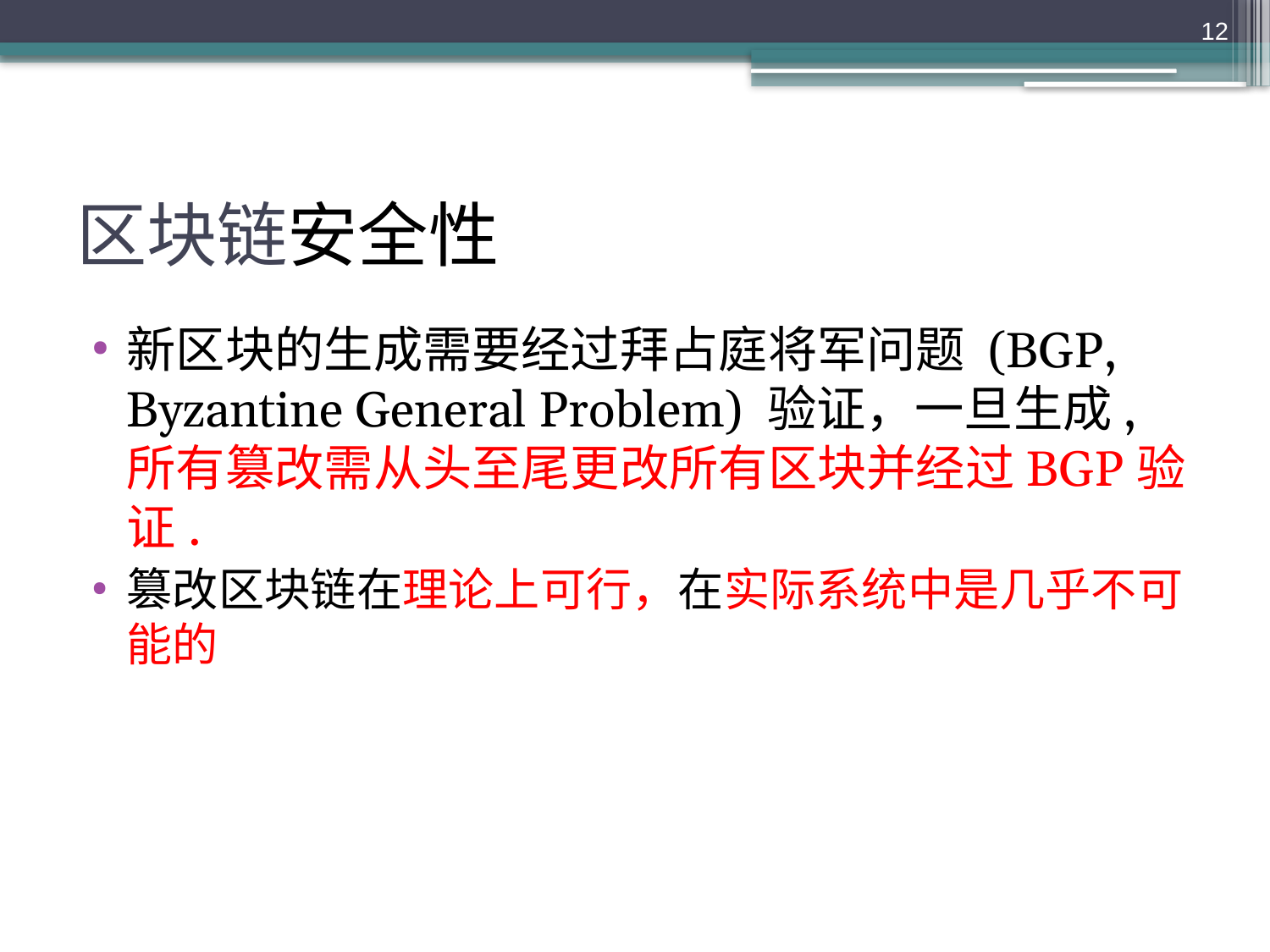

12

# 区块链安全性
新区块的生成需要经过拜占庭将军问题 (BGP,  Byzantine General Problem) 验证，一旦生成, 所有篡改需从头至尾更改所有区块并经过BGP验证.
篡改区块链在理论上可行，在实际系统中是几乎不可能的